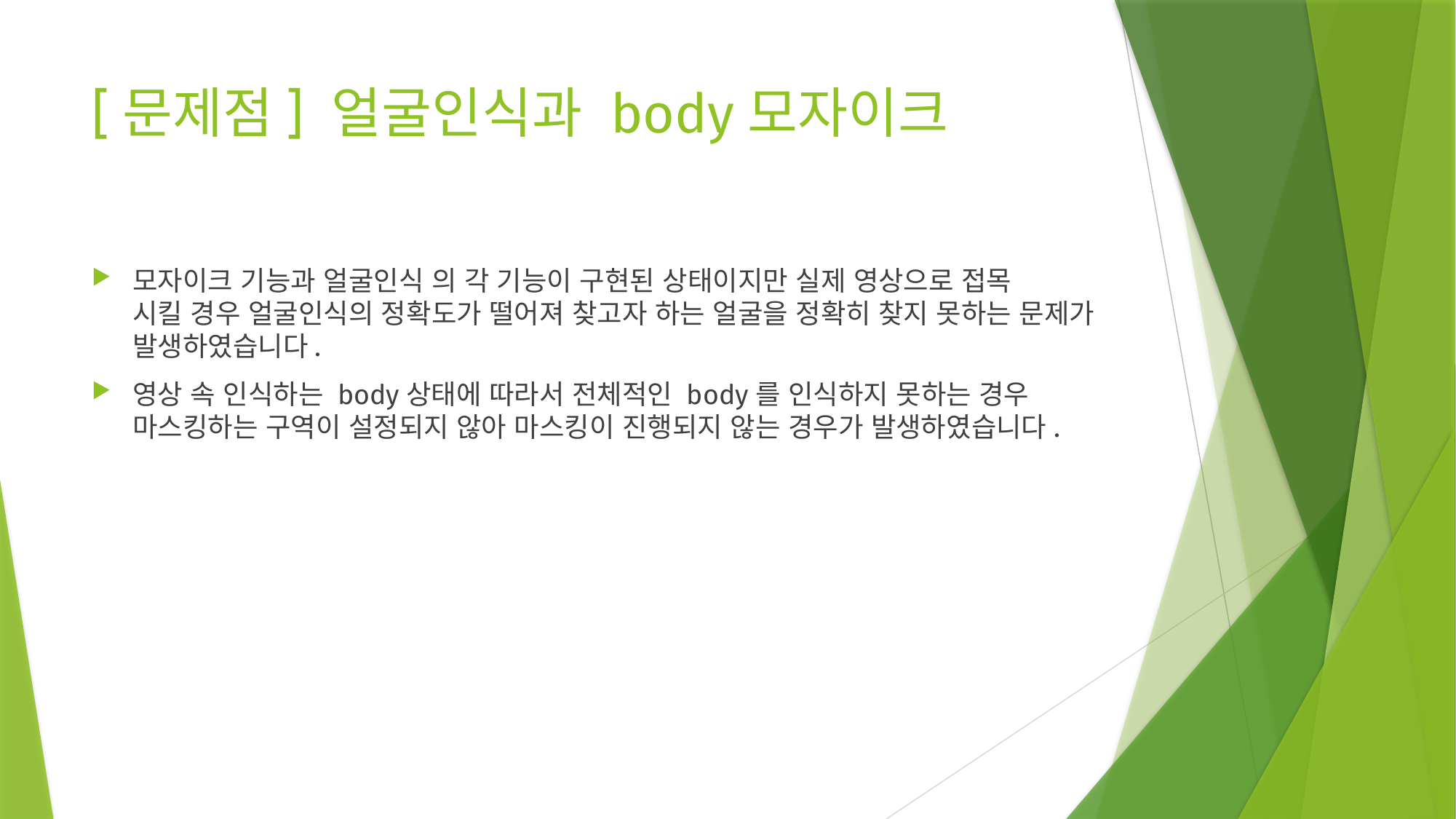

# [문제점] 얼굴인식과 body모자이크
모자이크 기능과 얼굴인식 의 각 기능이 구현된 상태이지만 실제 영상으로 접목
시킬 경우 얼굴인식의 정확도가 떨어져 찾고자 하는 얼굴을 정확히 찾지 못하는 문제가 발생하였습니다.
영상 속 인식하는 body상태에 따라서 전체적인 body를 인식하지 못하는 경우 마스킹하는 구역이 설정되지 않아 마스킹이 진행되지 않는 경우가 발생하였습니다.